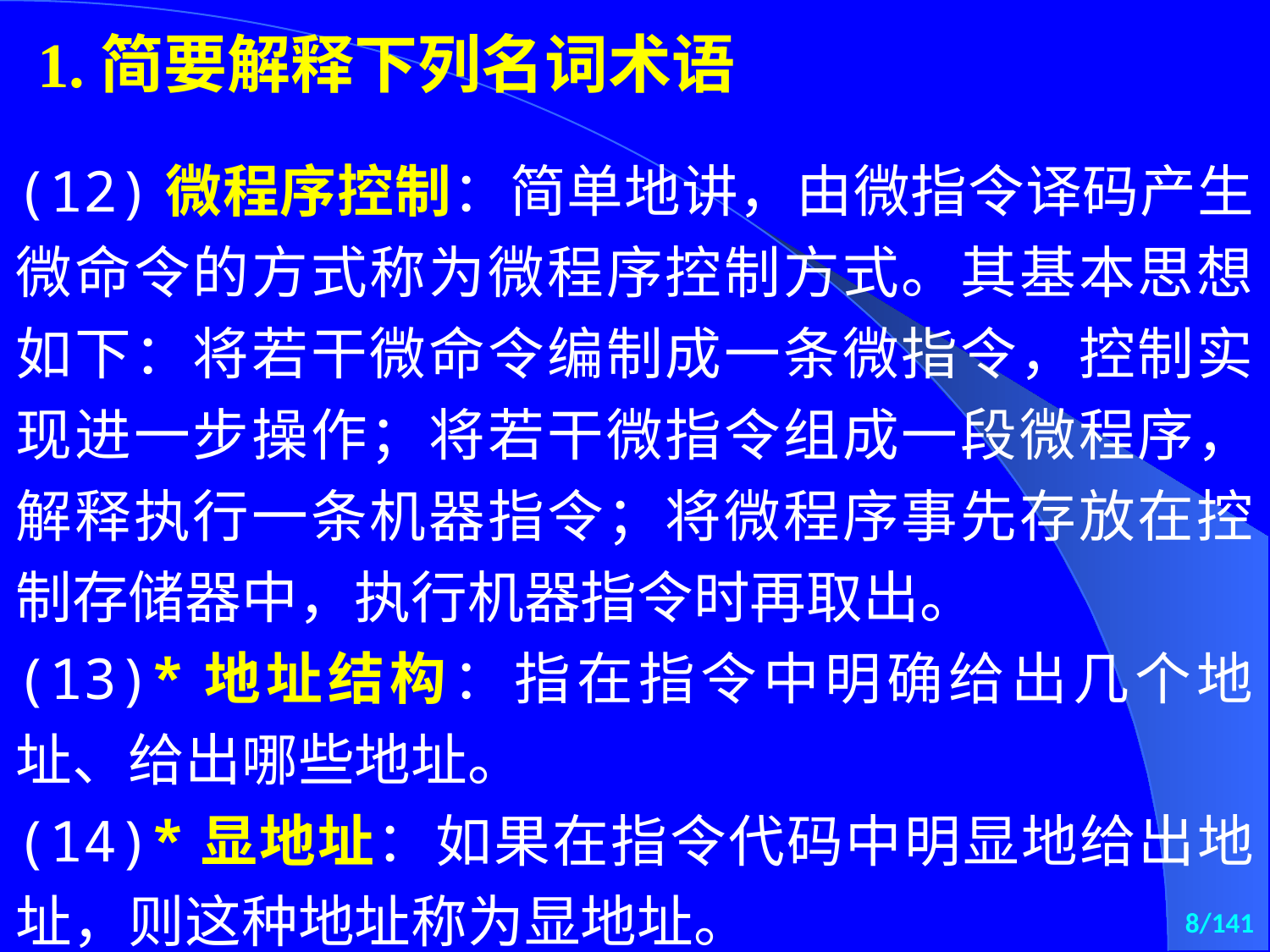

1.简要解释下列名词术语
(12)微程序控制：简单地讲，由微指令译码产生微命令的方式称为微程序控制方式。其基本思想如下：将若干微命令编制成一条微指令，控制实现进一步操作；将若干微指令组成一段微程序，解释执行一条机器指令；将微程序事先存放在控制存储器中，执行机器指令时再取出。
(13)*地址结构：指在指令中明确给出几个地址、给出哪些地址。
(14)*显地址：如果在指令代码中明显地给出地址，则这种地址称为显地址。

8/141